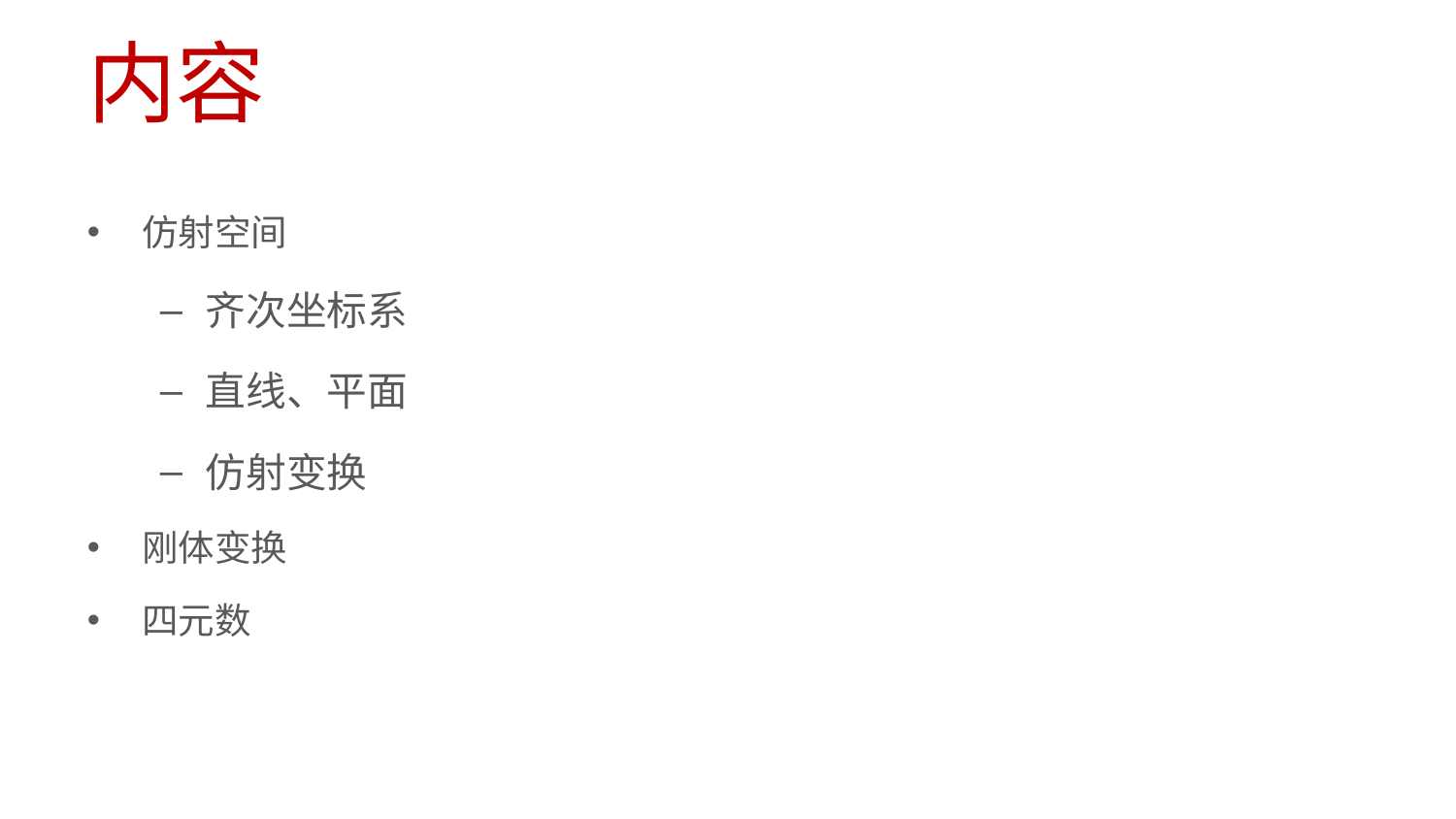

# 内容
仿射空间
齐次坐标系
直线、平面
仿射变换
刚体变换
四元数